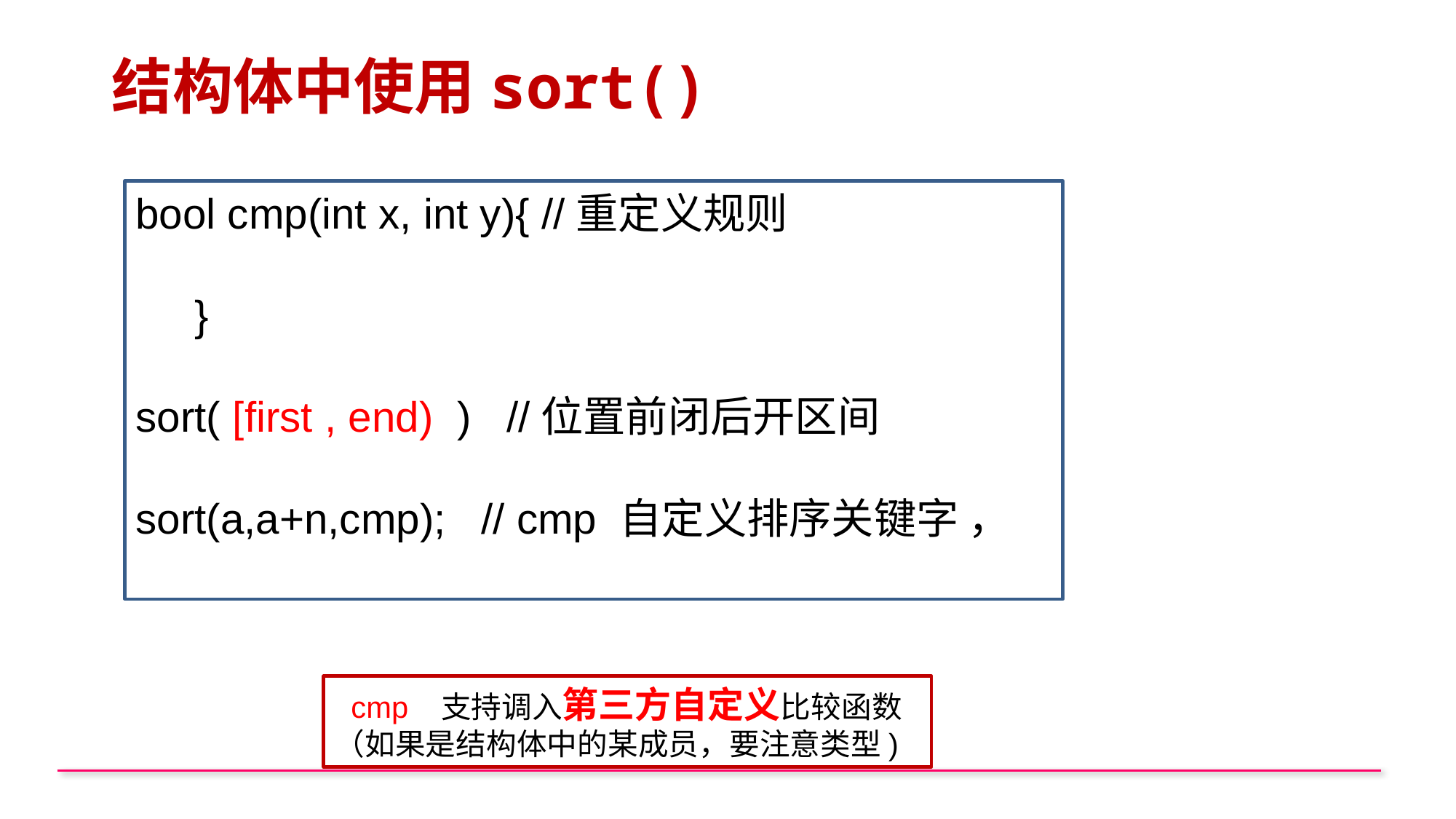

# 结构体中使用sort()
bool cmp(int x, int y){ //重定义规则

     }

sort( [first , end)  )   //位置前闭后开区间

sort(a,a+n,cmp);   // cmp 自定义排序关键字 ，

  cmp   支持调入第三方自定义比较函数（如果是结构体中的某成员，要注意类型)